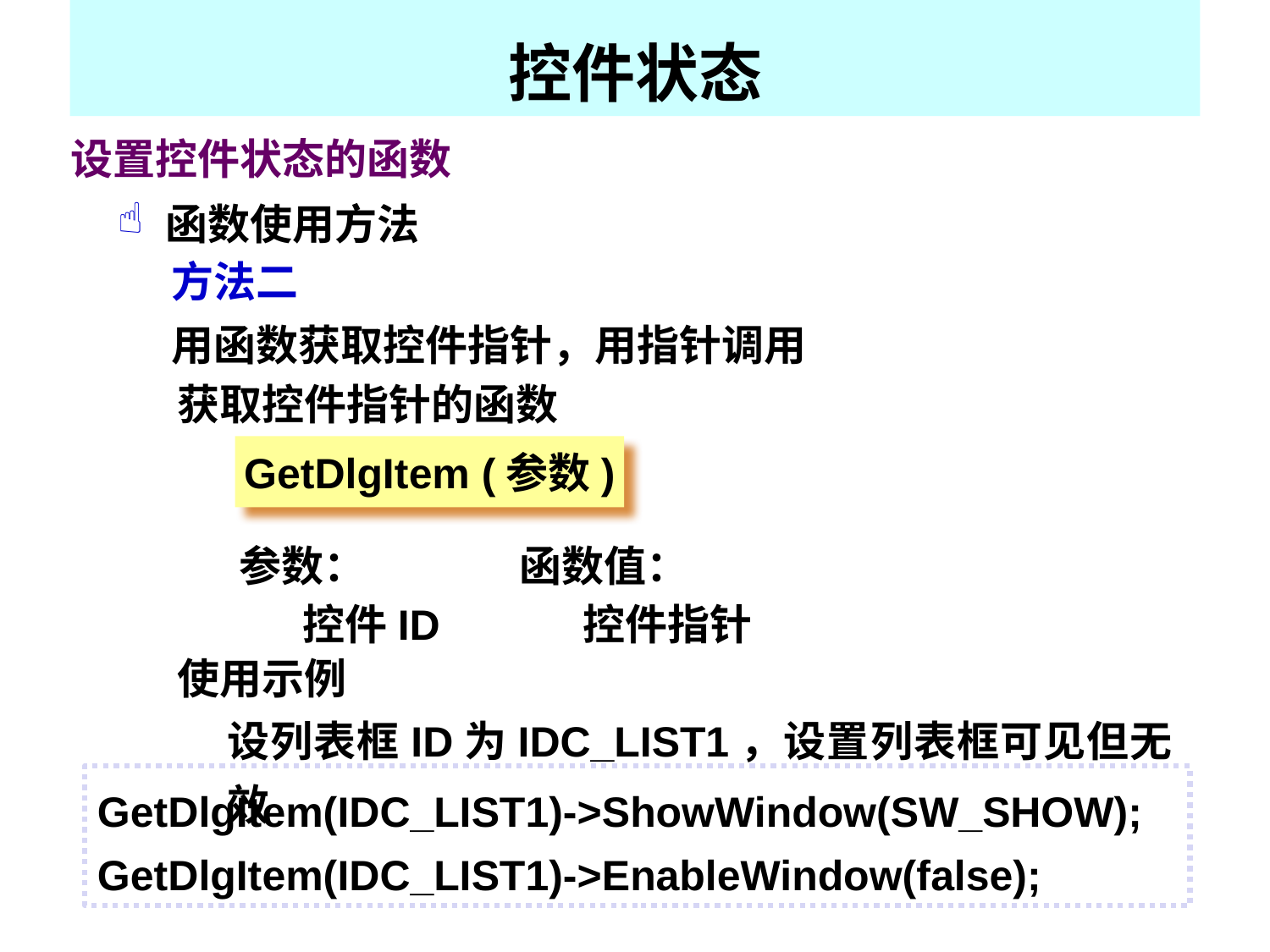

控件状态
设置控件状态的函数
函数使用方法
方法二
用函数获取控件指针，用指针调用
获取控件指针的函数
GetDlgItem (参数)
参数：
控件ID
函数值：
控件指针
使用示例
设列表框ID为IDC_LIST1，设置列表框可见但无效
GetDlgItem(IDC_LIST1)->ShowWindow(SW_SHOW);
GetDlgItem(IDC_LIST1)->EnableWindow(false);